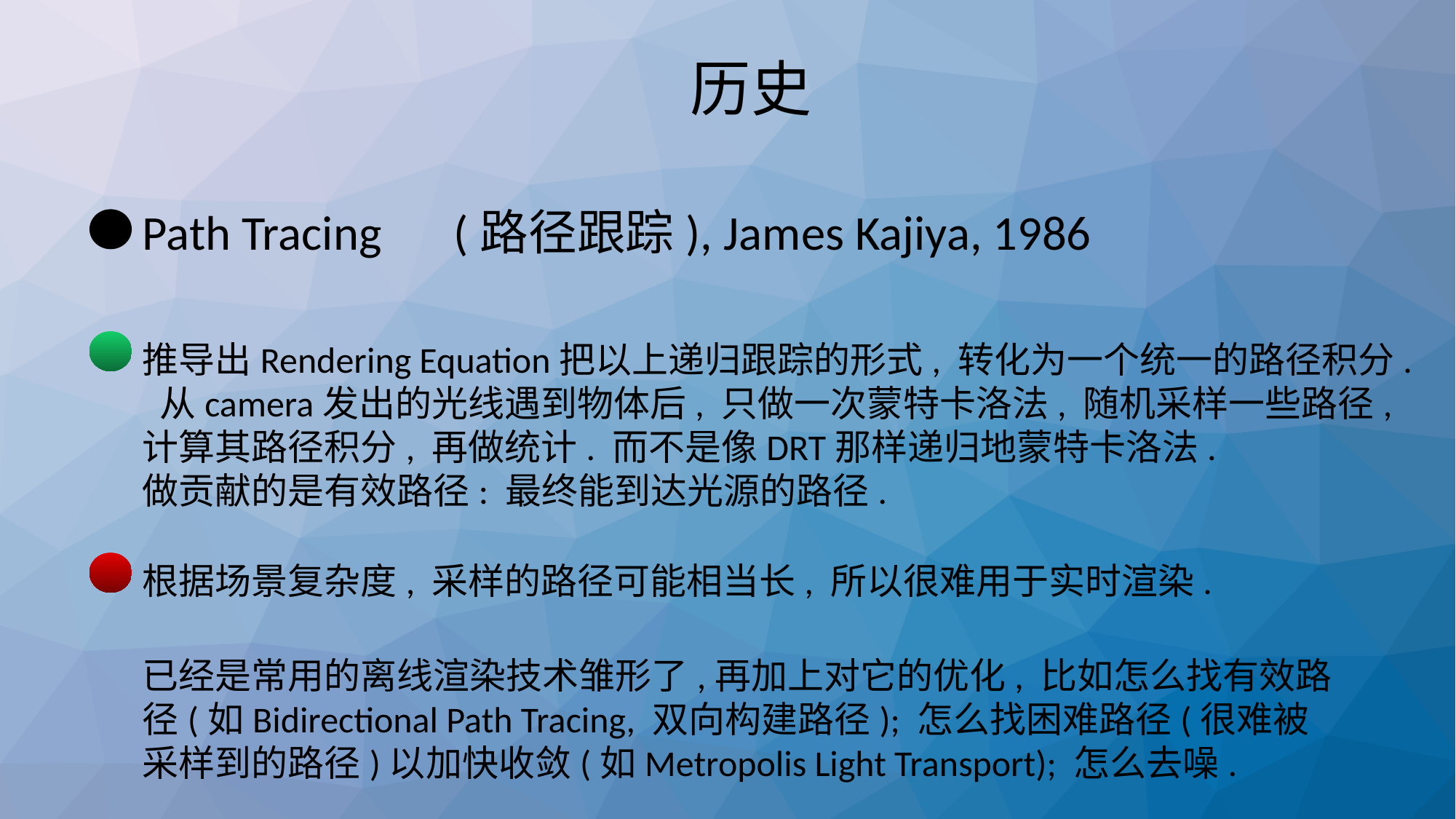

# 历史
Path Tracing　(路径跟踪), James Kajiya, 1986

推导出Rendering Equation把以上递归跟踪的形式, 转化为一个统一的路径积分. 从camera发出的光线遇到物体后, 只做一次蒙特卡洛法, 随机采样一些路径, 计算其路径积分, 再做统计. 而不是像DRT那样递归地蒙特卡洛法.
做贡献的是有效路径: 最终能到达光源的路径.

根据场景复杂度, 采样的路径可能相当长, 所以很难用于实时渲染.

已经是常用的离线渲染技术雏形了,再加上对它的优化, 比如怎么找有效路径(如Bidirectional Path Tracing, 双向构建路径); 怎么找困难路径(很难被采样到的路径)以加快收敛(如Metropolis Light Transport); 怎么去噪.